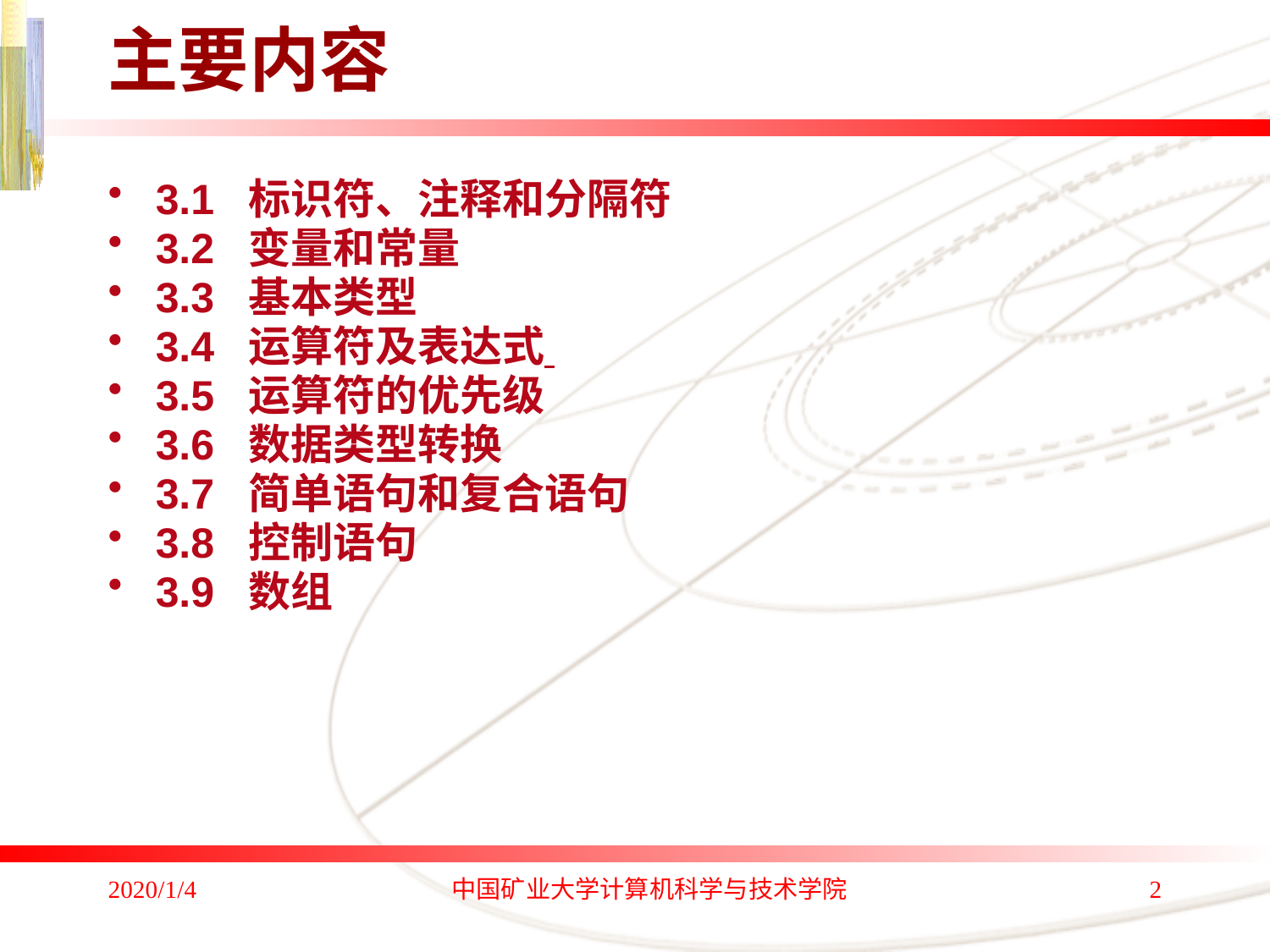

# 主要内容
3.1  标识符、注释和分隔符
3.2  变量和常量
3.3  基本类型
3.4  运算符及表达式
3.5  运算符的优先级
3.6  数据类型转换
3.7  简单语句和复合语句
3.8  控制语句
3.9  数组
2020/1/4
中国矿业大学计算机科学与技术学院
2